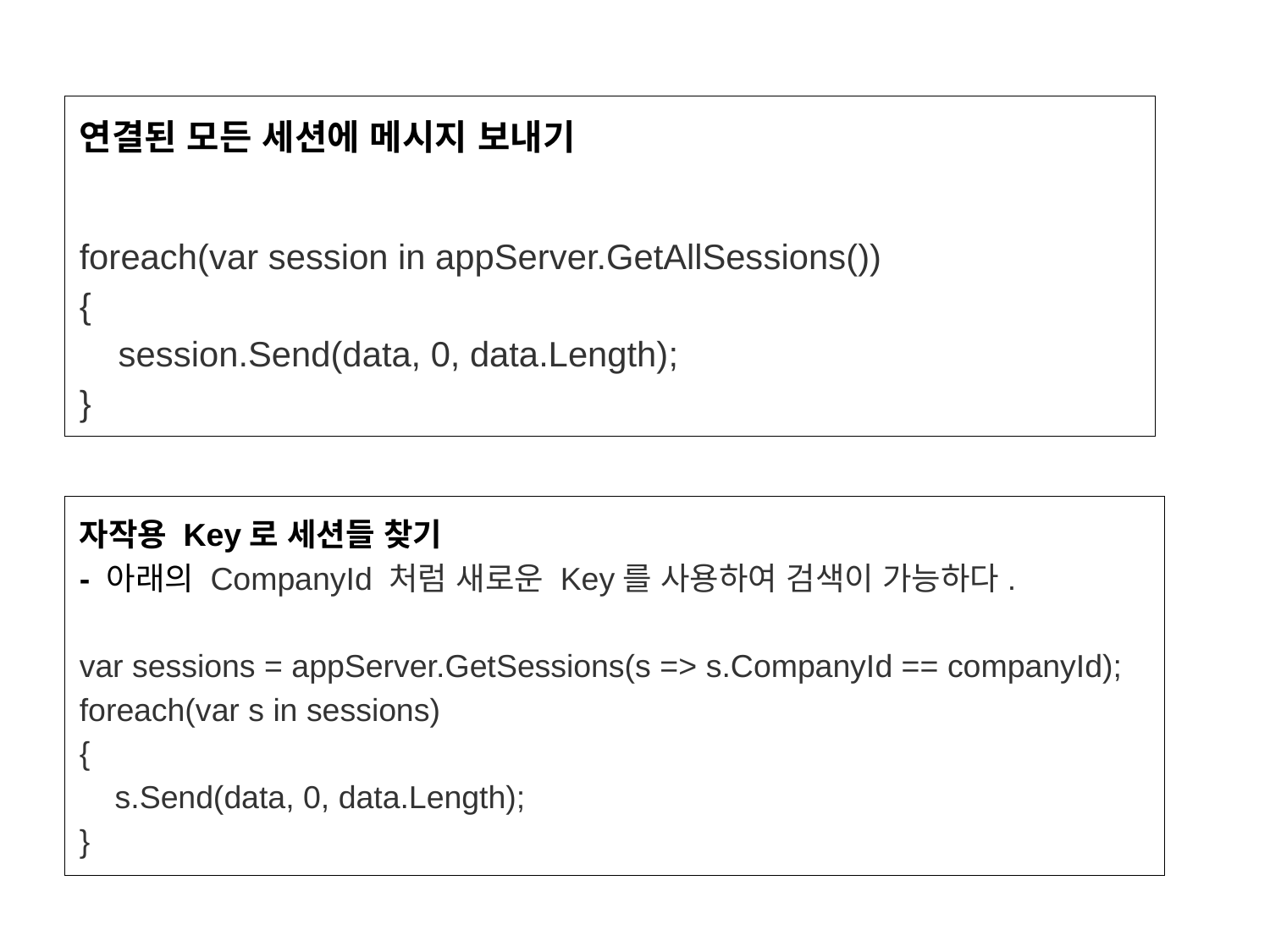

연결된 모든 세션에 메시지 보내기
foreach(var session in appServer.GetAllSessions())
{
    session.Send(data, 0, data.Length);
}
자작용 Key로 세션들 찾기
- 아래의 CompanyId 처럼 새로운 Key를 사용하여 검색이 가능하다.
var sessions = appServer.GetSessions(s => s.CompanyId == companyId);
foreach(var s in sessions)
{
    s.Send(data, 0, data.Length);
}